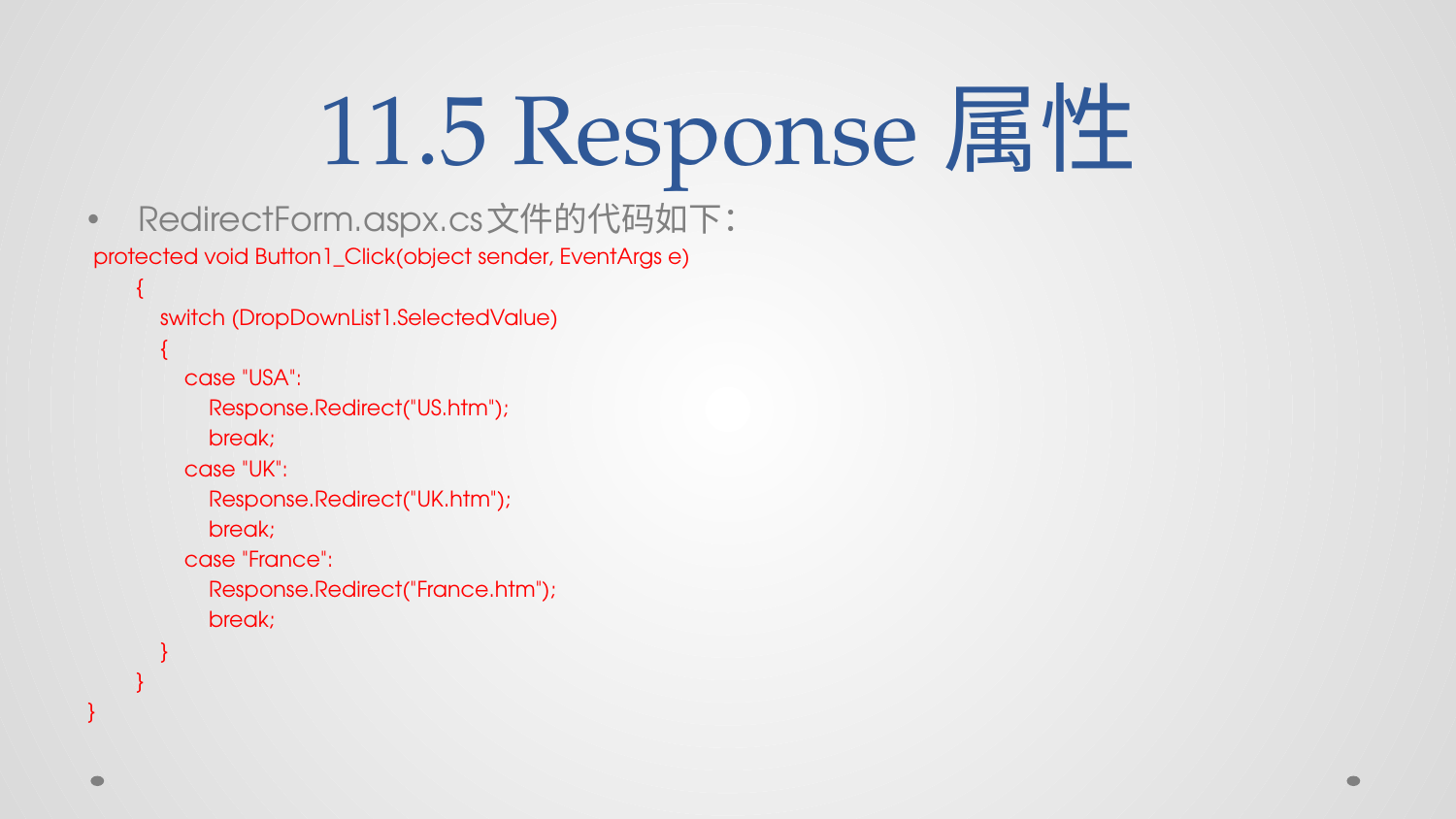

# 11.5 Response属性
RedirectForm.aspx.cs文件的代码如下：
 protected void Button1_Click(object sender, EventArgs e)
        {
            switch (DropDownList1.SelectedValue)
            {
                case "USA":
                    Response.Redirect("US.htm");
                    break;
                case "UK":
                    Response.Redirect("UK.htm");
                    break;
                case "France":
                    Response.Redirect("France.htm");
                    break;
            }
        }
}